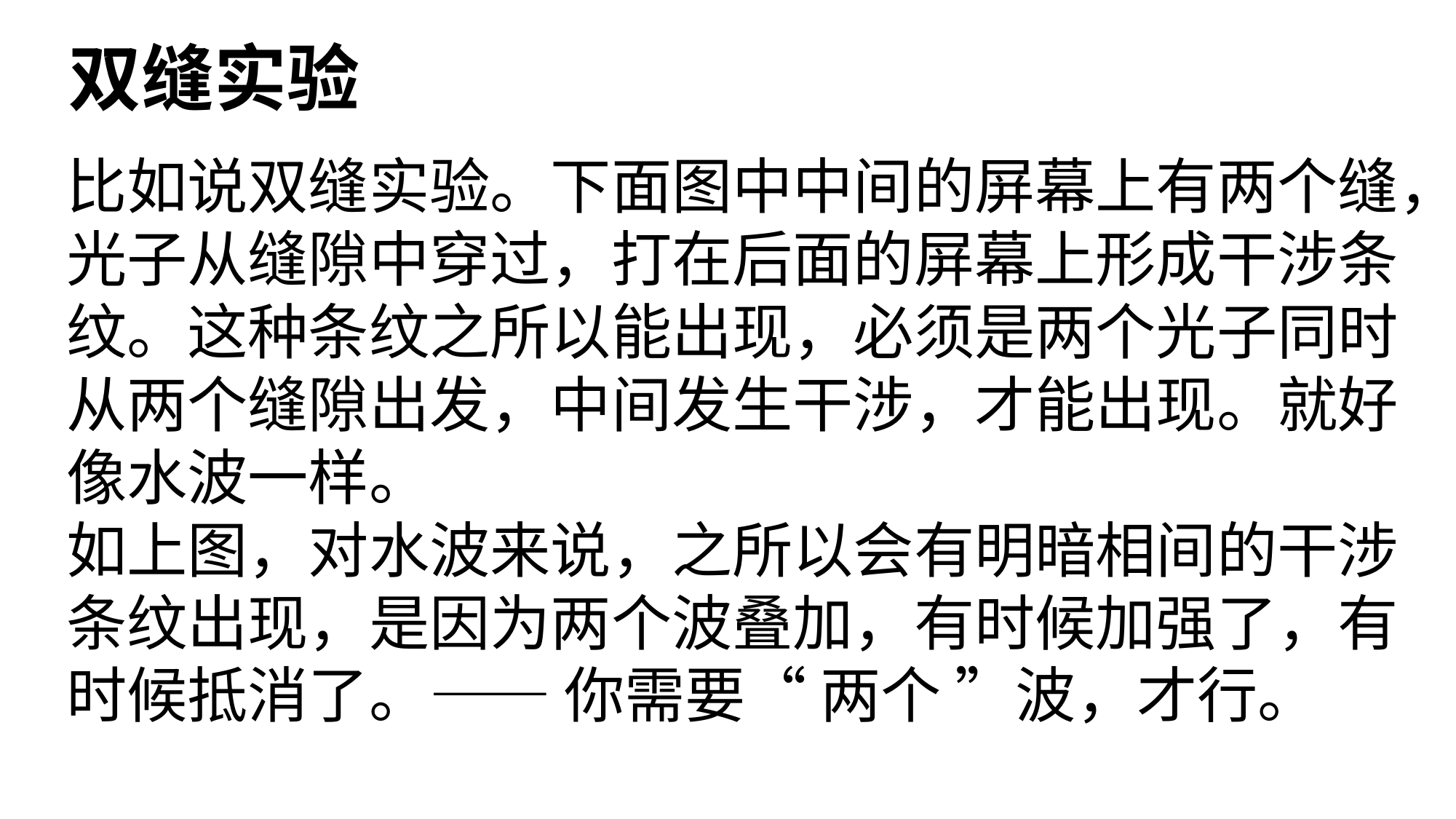

双缝实验
比如说双缝实验。下面图中中间的屏幕上有两个缝，光子从缝隙中穿过，打在后面的屏幕上形成干涉条纹。这种条纹之所以能出现，必须是两个光子同时从两个缝隙出发，中间发生干涉，才能出现。就好像水波一样。
如上图，对水波来说，之所以会有明暗相间的干涉条纹出现，是因为两个波叠加，有时候加强了，有时候抵消了。—— 你需要“ 两个 ”波，才行。